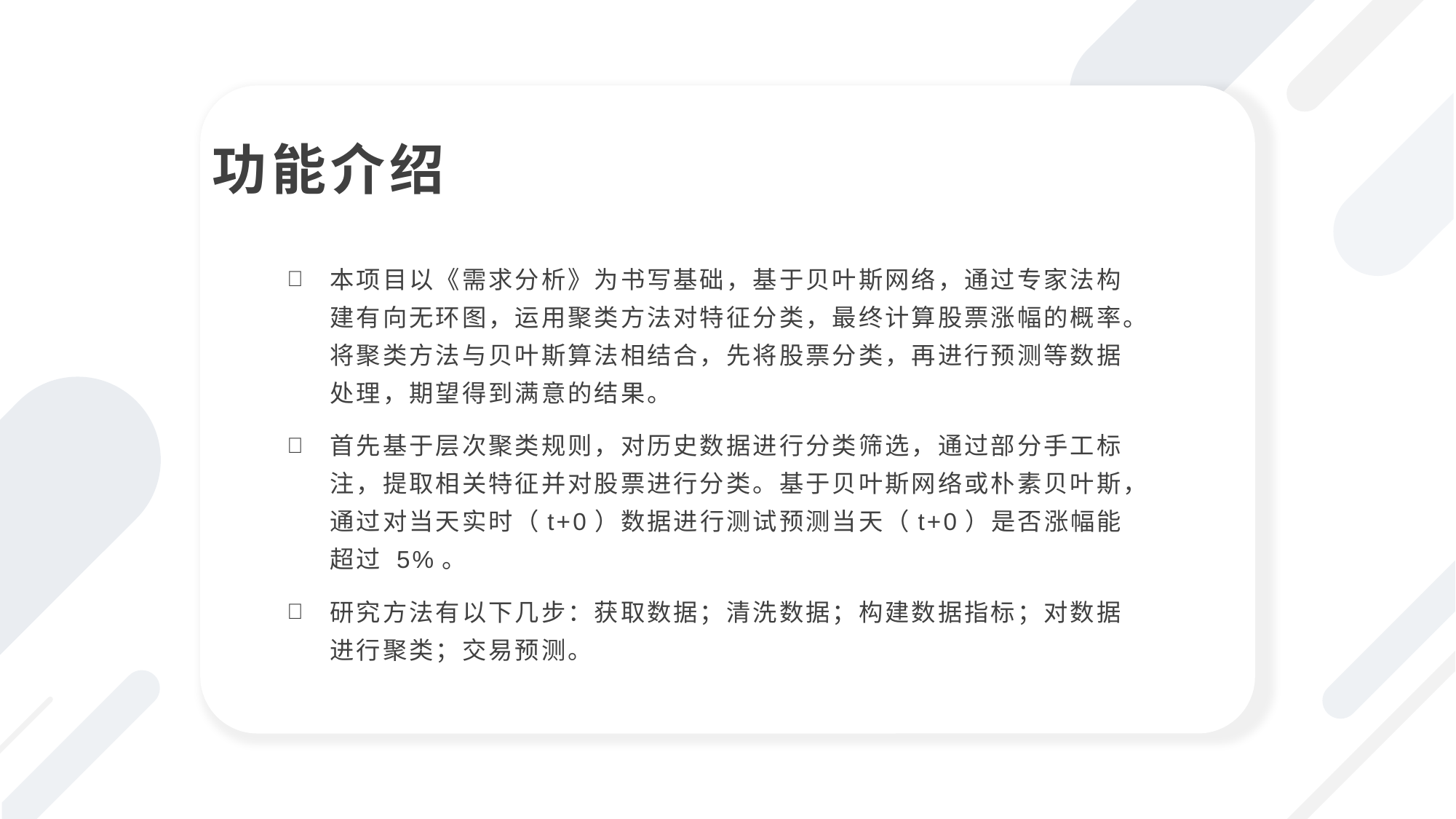

功能介绍

本项目以《需求分析》为书写基础，基于贝叶斯网络，通过专家法构建有向无环图，运用聚类方法对特征分类，最终计算股票涨幅的概率。将聚类方法与贝叶斯算法相结合，先将股票分类，再进行预测等数据处理，期望得到满意的结果。
首先基于层次聚类规则，对历史数据进行分类筛选，通过部分手工标注，提取相关特征并对股票进行分类。基于贝叶斯网络或朴素贝叶斯，通过对当天实时（t+0）数据进行测试预测当天（t+0）是否涨幅能超过 5%。
研究方法有以下几步：获取数据；清洗数据；构建数据指标；对数据进行聚类；交易预测。